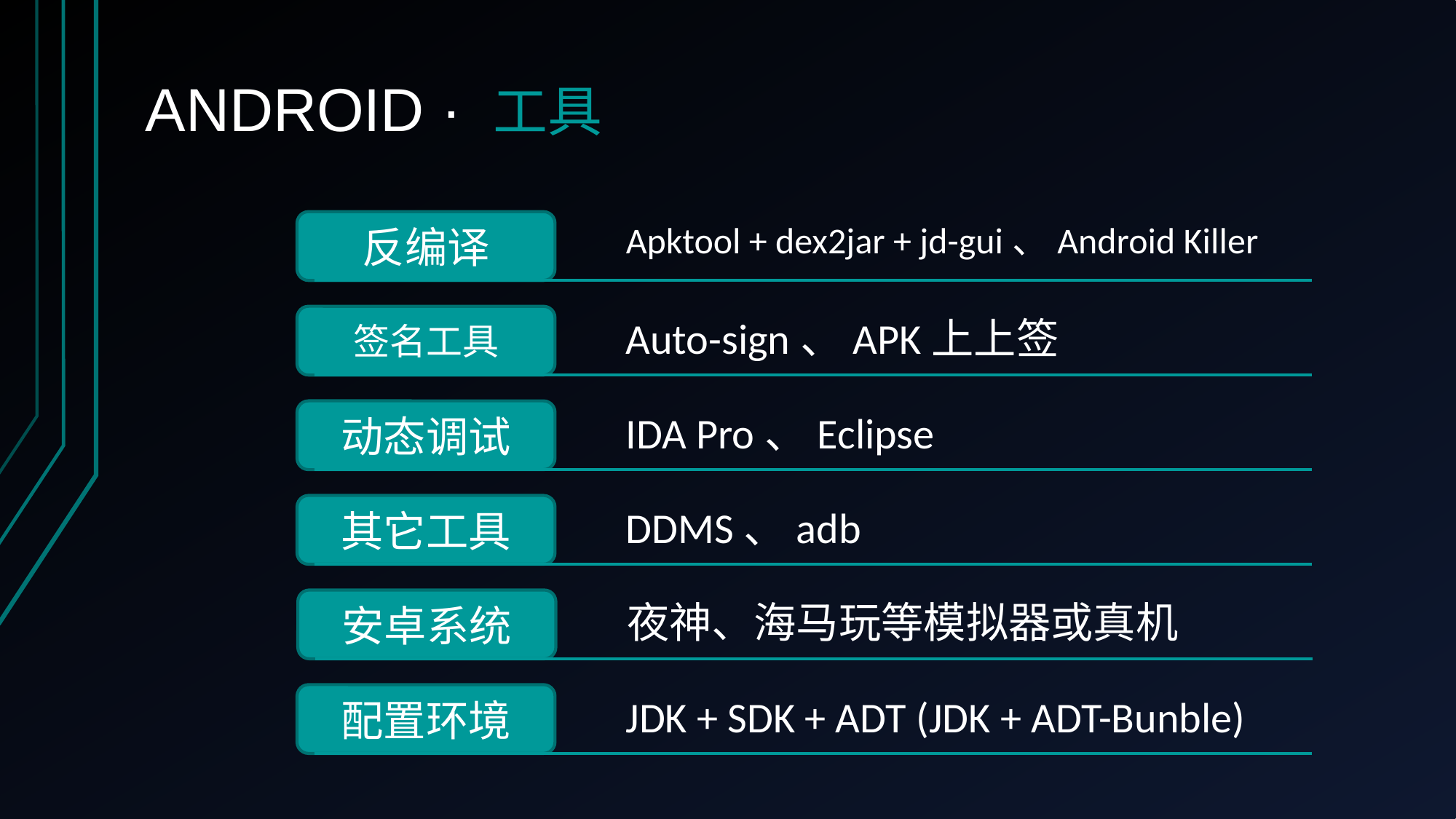

ANDROID · 工具

反编译
Apktool + dex2jar + jd-gui、Android Killer
签名工具
Auto-sign、APK上上签
动态调试
IDA Pro、Eclipse
其它工具
DDMS、adb
安卓系统
夜神、海马玩等模拟器或真机
配置环境
JDK + SDK + ADT (JDK + ADT-Bunble)